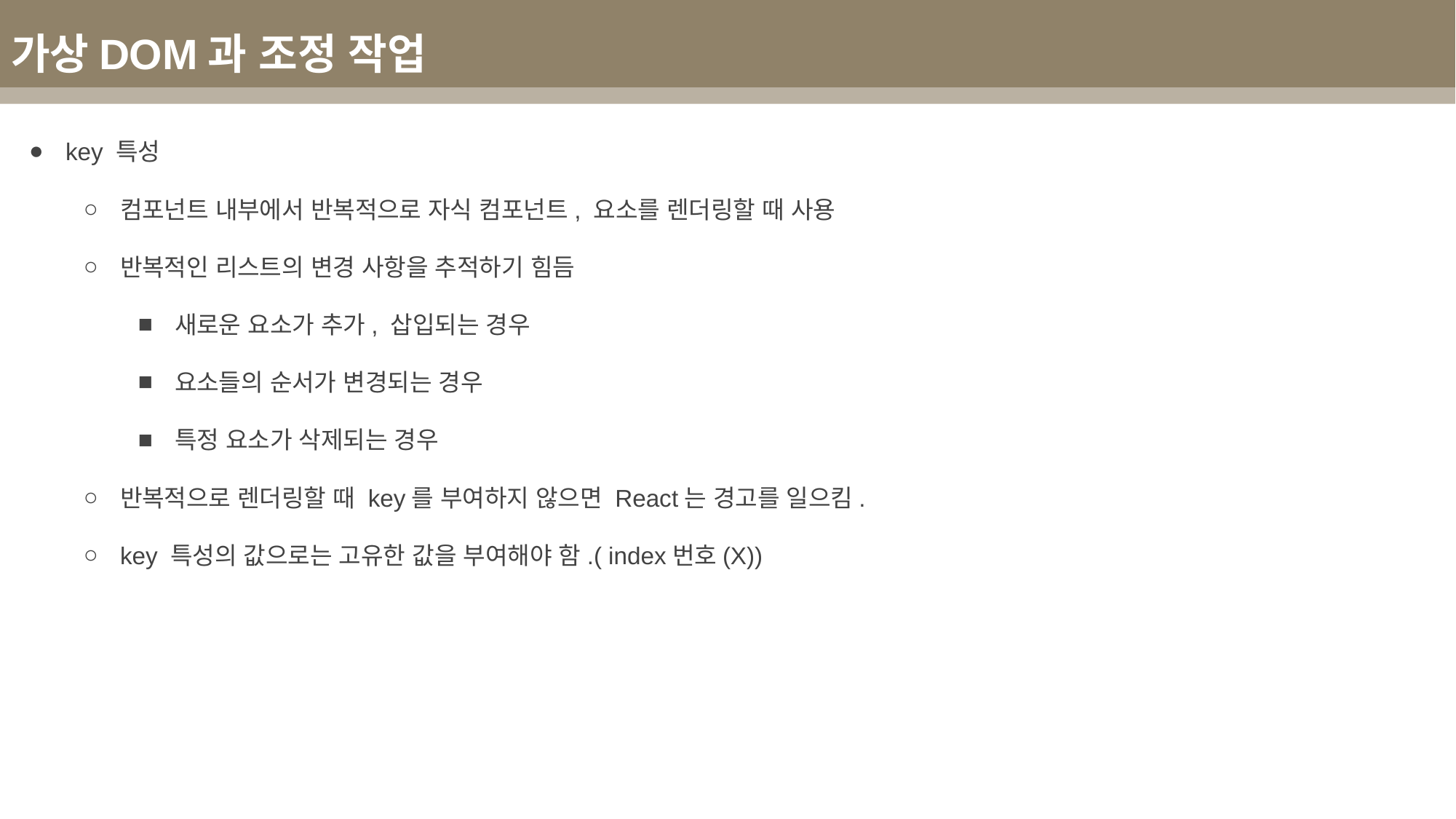

가상DOM과 조정 작업
key 특성
컴포넌트 내부에서 반복적으로 자식 컴포넌트, 요소를 렌더링할 때 사용
반복적인 리스트의 변경 사항을 추적하기 힘듬
새로운 요소가 추가, 삽입되는 경우
요소들의 순서가 변경되는 경우
특정 요소가 삭제되는 경우
반복적으로 렌더링할 때 key를 부여하지 않으면 React는 경고를 일으킴.
key 특성의 값으로는 고유한 값을 부여해야 함.( index번호(X))